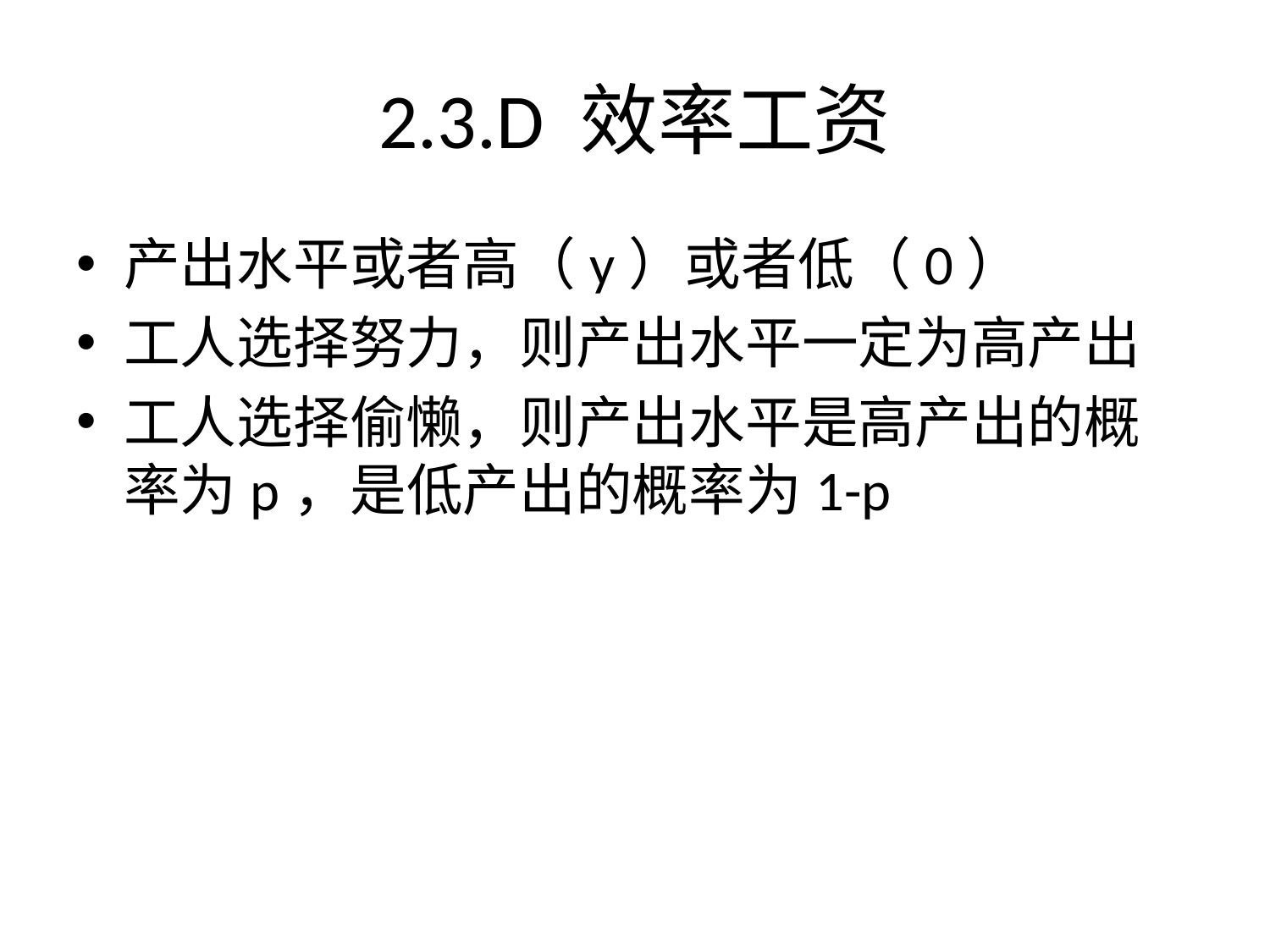

2.3.D 效率工资
产出水平或者高（y）或者低（0）
工人选择努力，则产出水平一定为高产出
工人选择偷懒，则产出水平是高产出的概率为p，是低产出的概率为1-p